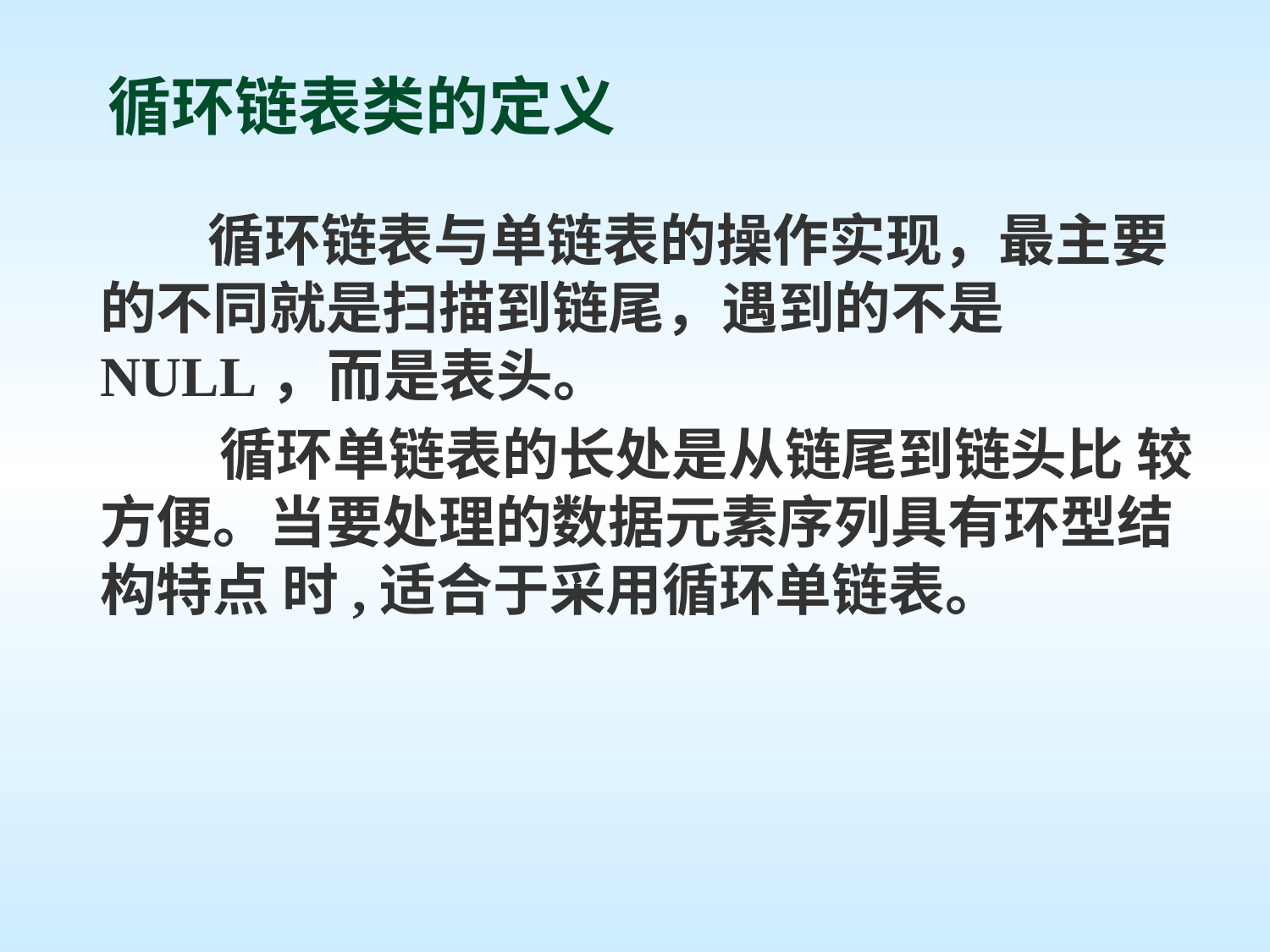

循环链表类的定义
           循环链表与单链表的操作实现，最主要的不同就是扫描到链尾，遇到的不是NULL，而是表头。
        循环单链表的长处是从链尾到链头比 较方便。当要处理的数据元素序列具有环型结构特点 时,适合于采用循环单链表。